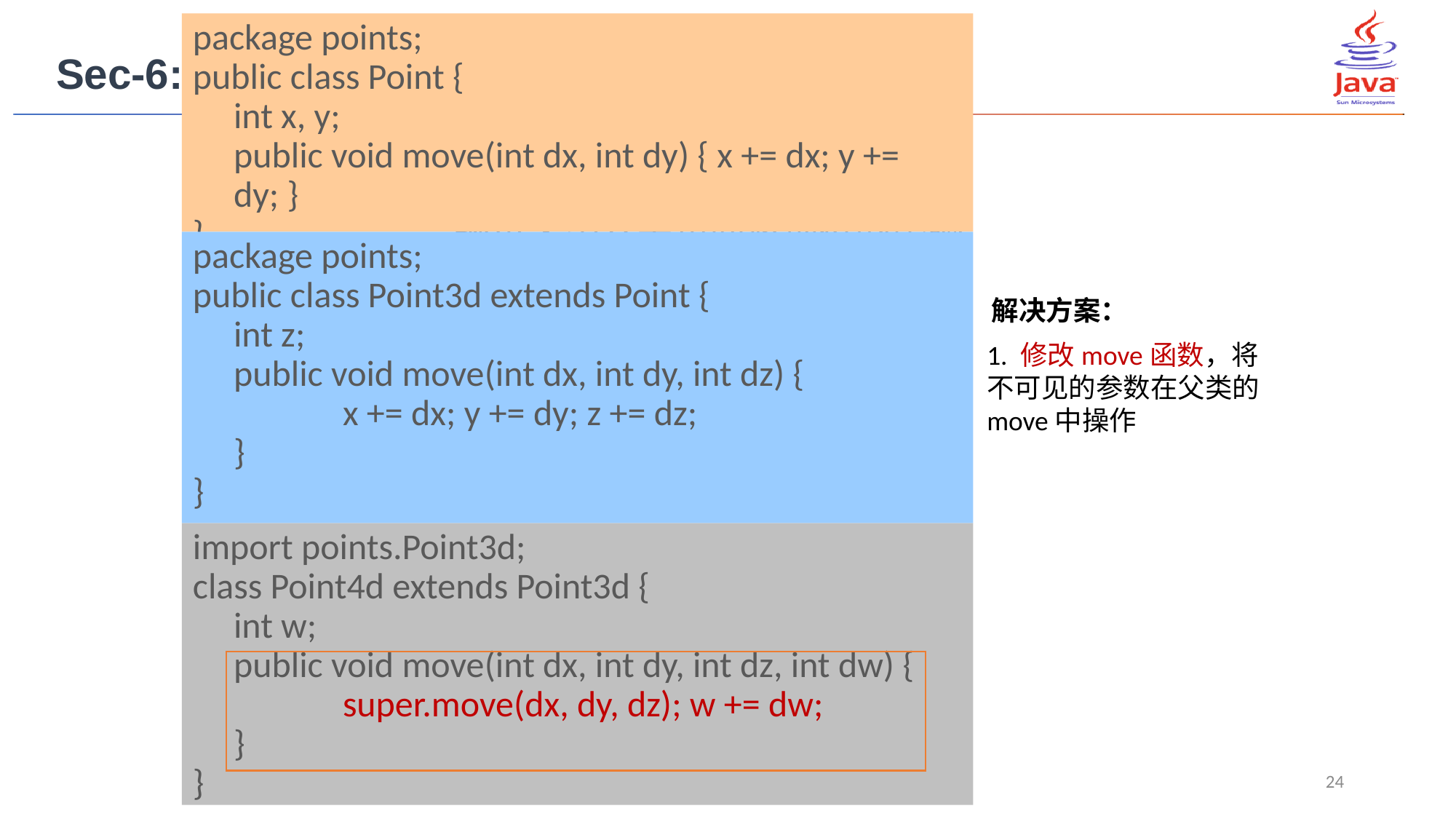

package points;
public class Point {
	int x, y;
	public void move(int dx, int dy) { x += dx; y += dy; }
}
Sec-6: 面向对象基础2 — 类的继承
继承关系受类访问修饰符的影响
package points;
public class Point3d extends Point {
	int z;
	public void move(int dx, int dy, int dz) {
		x += dx; y += dy; z += dz;
	}
}
解决方案：
1. 修改move函数，将不可见的参数在父类的move中操作
import points.Point3d;
class Point4d extends Point3d {
	int w;
	public void move(int dx, int dy, int dz, int dw) {
		super.move(dx, dy, dz); w += dw;
	}
}

24